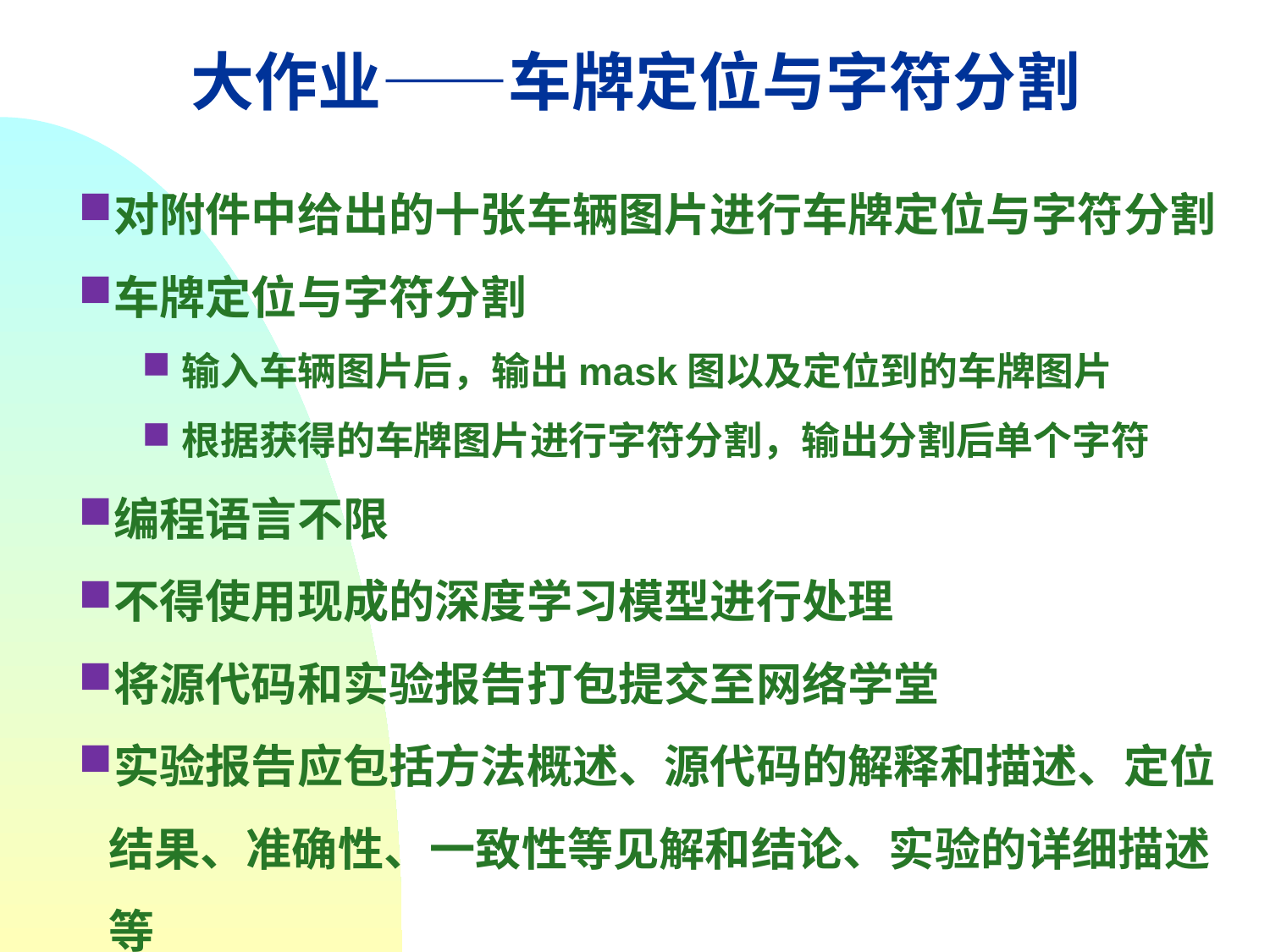

# 大作业——车牌定位与字符分割
对附件中给出的十张车辆图片进行车牌定位与字符分割
车牌定位与字符分割
输入车辆图片后，输出mask图以及定位到的车牌图片
根据获得的车牌图片进行字符分割，输出分割后单个字符
编程语言不限
不得使用现成的深度学习模型进行处理
将源代码和实验报告打包提交至网络学堂
实验报告应包括方法概述、源代码的解释和描述、定位结果、准确性、一致性等见解和结论、实验的详细描述等
1